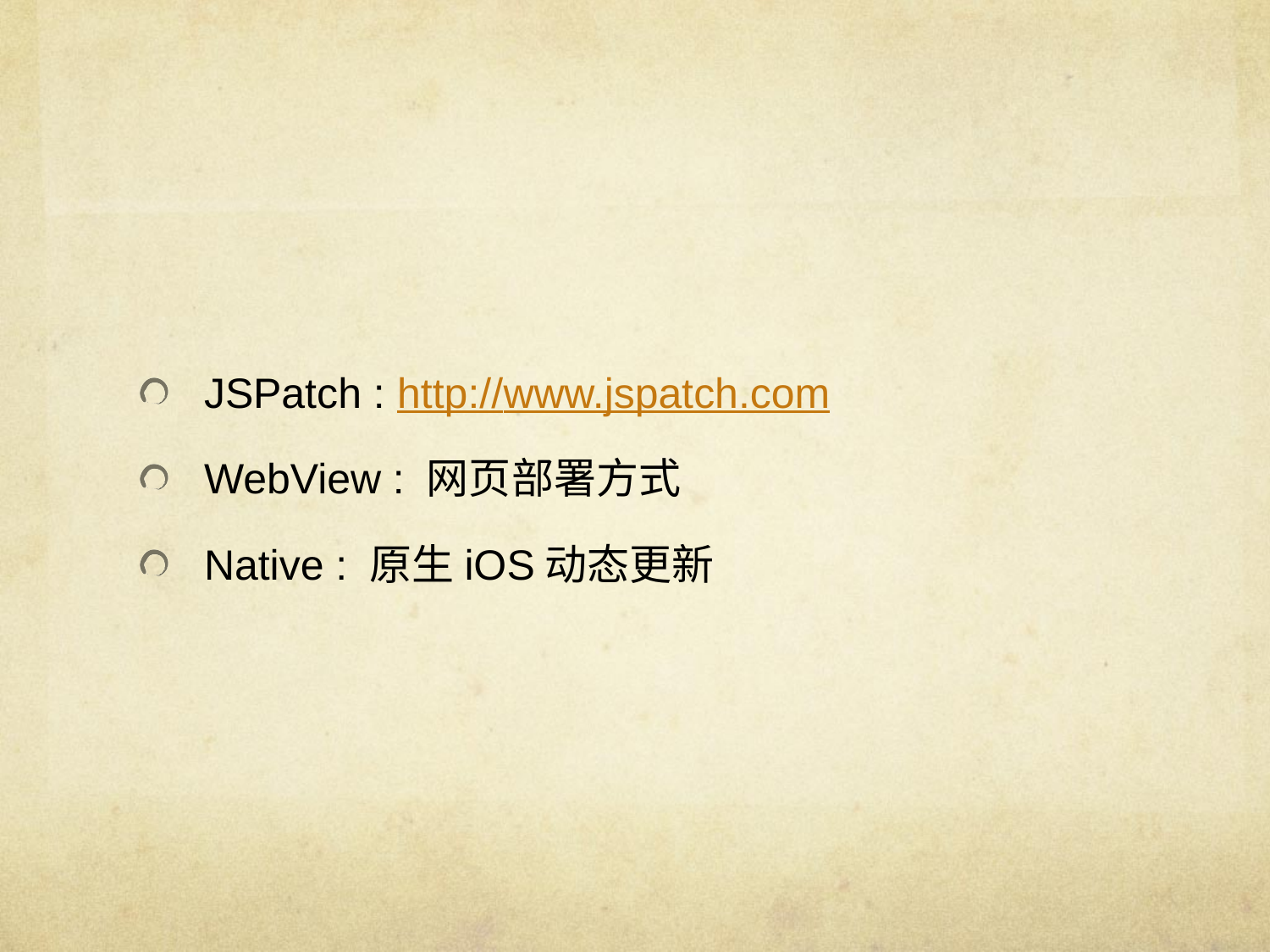

JSPatch : http://www.jspatch.com
WebView : 网页部署方式
Native : 原生iOS动态更新